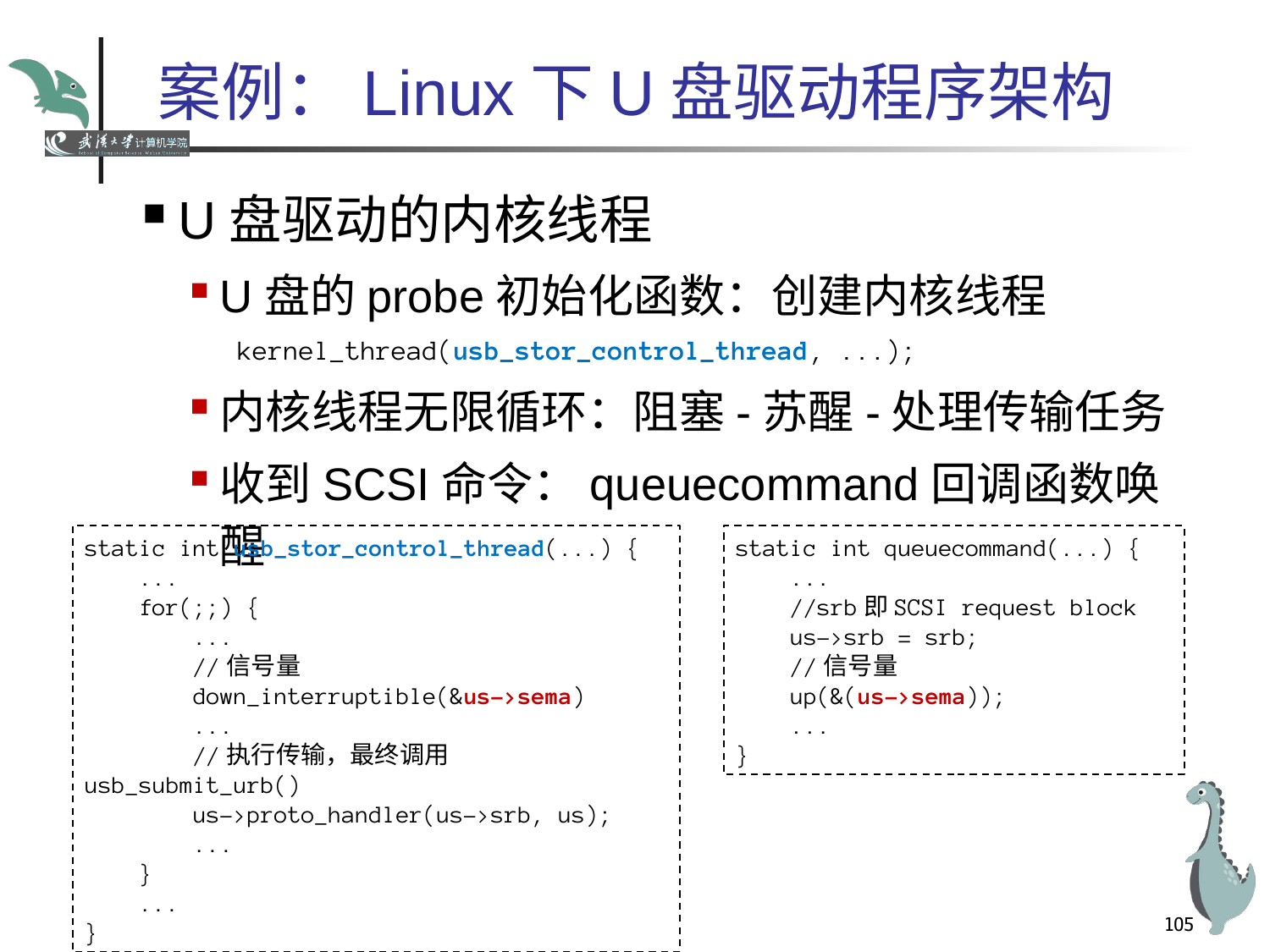

# 案例：Linux下U盘驱动程序架构
U盘驱动的内核线程
U盘的probe初始化函数：创建内核线程
kernel_thread(usb_stor_control_thread, ...);
内核线程无限循环：阻塞-苏醒-处理传输任务
收到SCSI命令：queuecommand回调函数唤醒
static int usb_stor_control_thread(...) {
    ...
    for(;;) {
        ...
        //信号量
        down_interruptible(&us->sema)
        ...
        //执行传输，最终调用usb_submit_urb()
        us->proto_handler(us->srb, us);
        ...
    }
    ...
}
static int queuecommand(...) {
    ...
    //srb即SCSI request block
    us->srb = srb;
    //信号量
    up(&(us->sema));
    ...
}
105